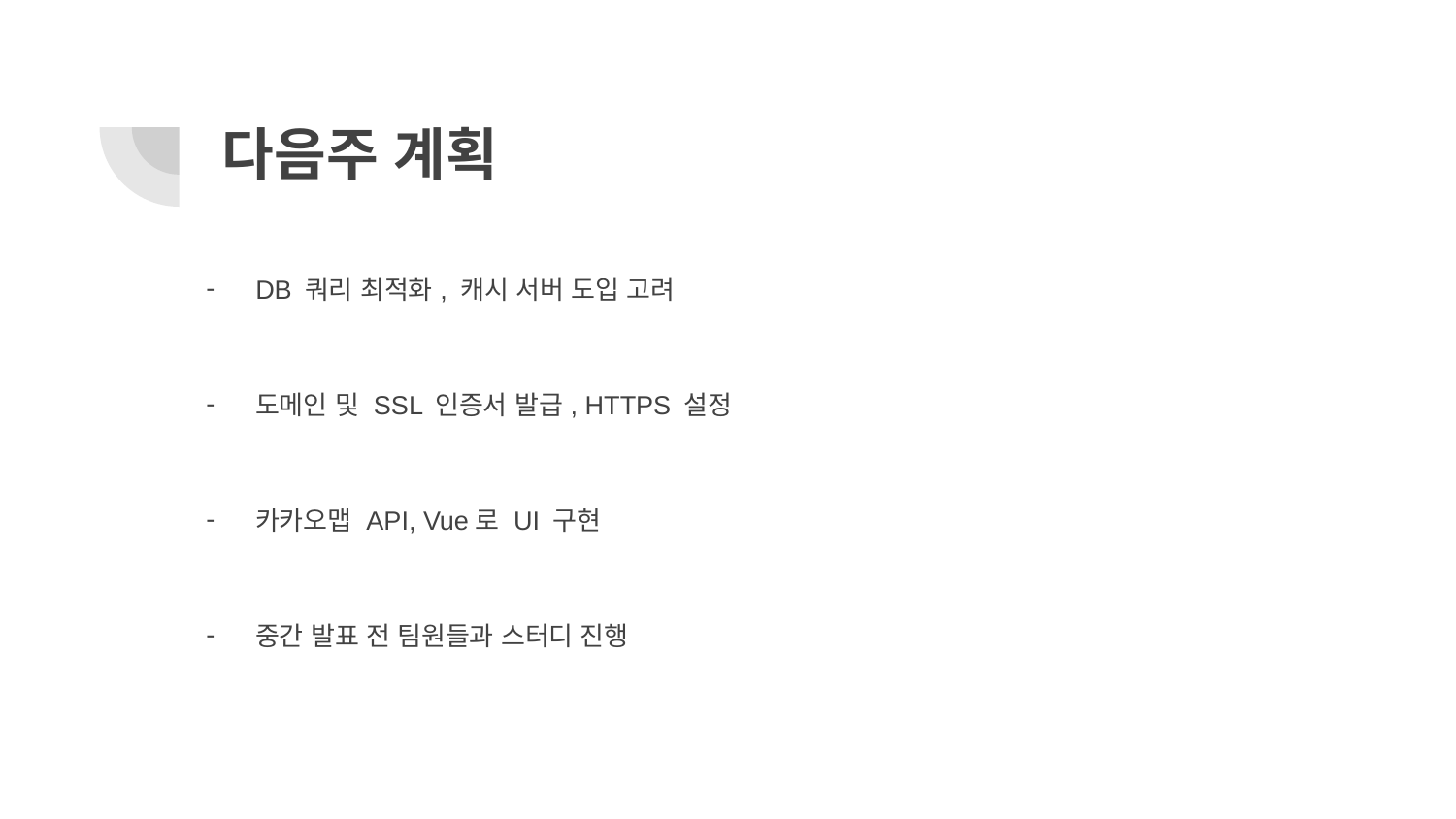

# 다음주 계획
DB 쿼리 최적화, 캐시 서버 도입 고려

도메인 및 SSL 인증서 발급, HTTPS 설정

카카오맵 API, Vue로 UI 구현

중간 발표 전 팀원들과 스터디 진행